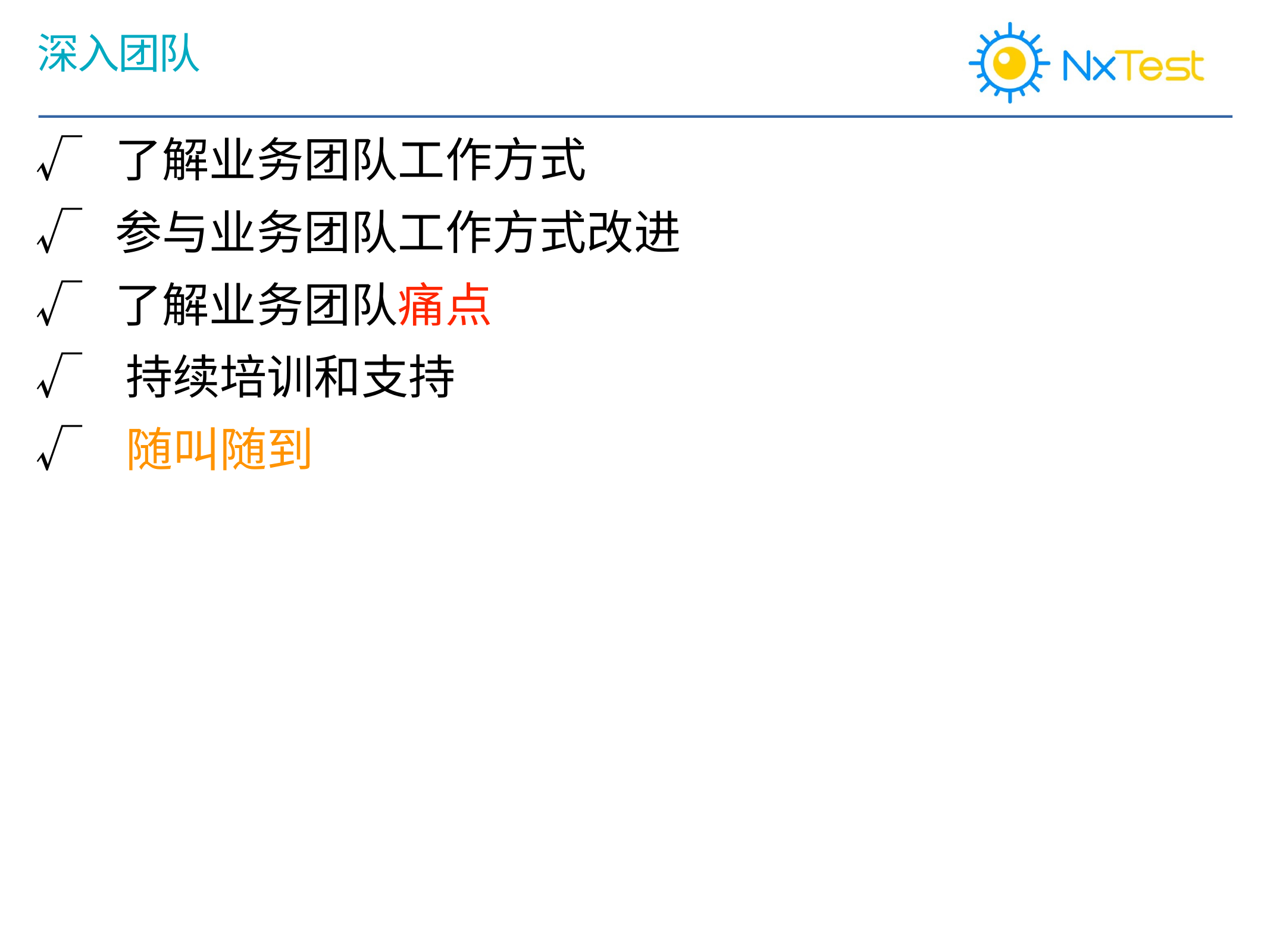

# 深入团队
 √  了解业务团队工作方式
 √  参与业务团队工作方式改进
 √  了解业务团队痛点
 √   持续培训和支持
 √   随叫随到

19